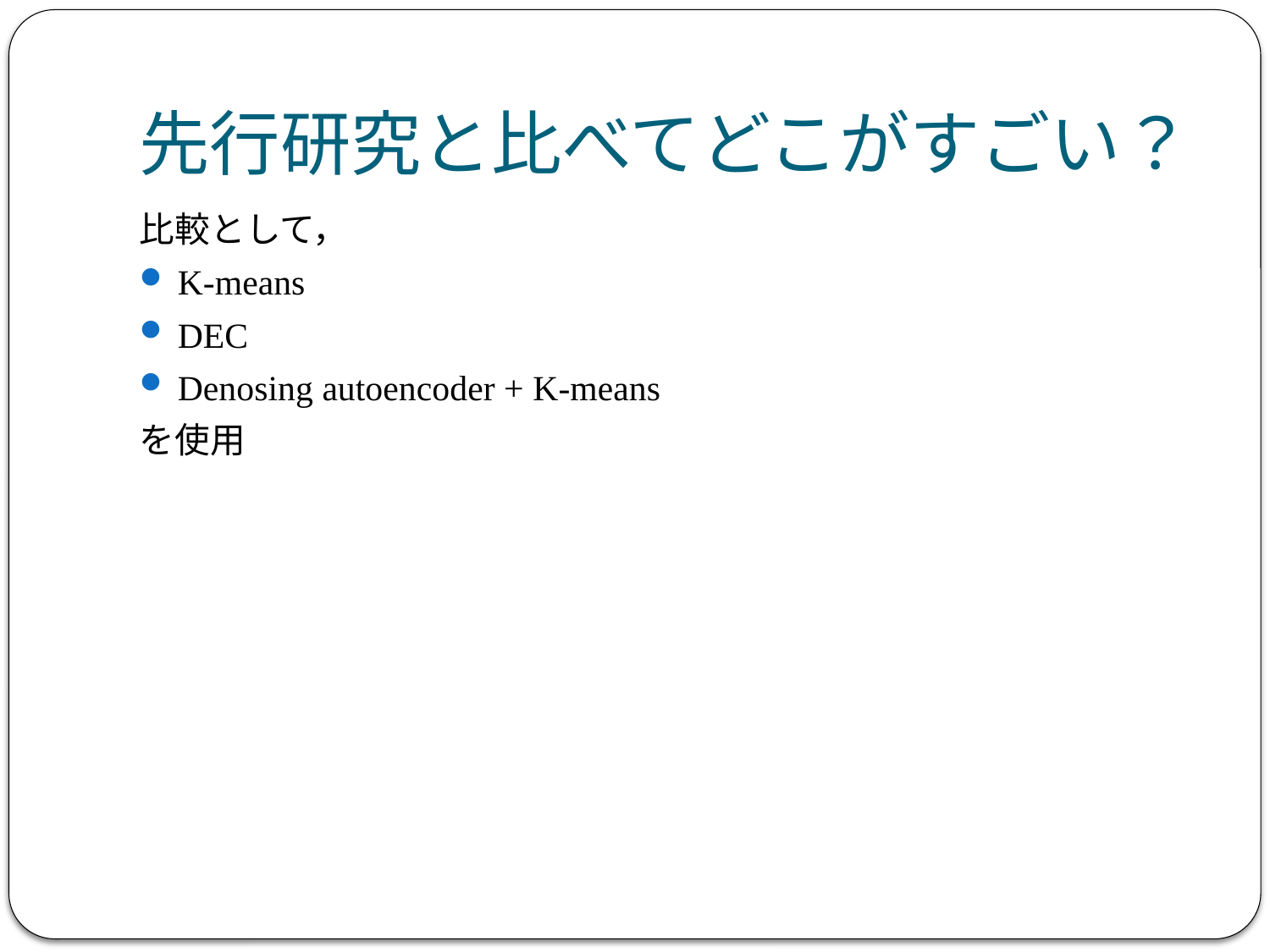

# 先行研究と比べてどこがすごい？
比較として，
K-means
DEC
Denosing autoencoder + K-means
を使用